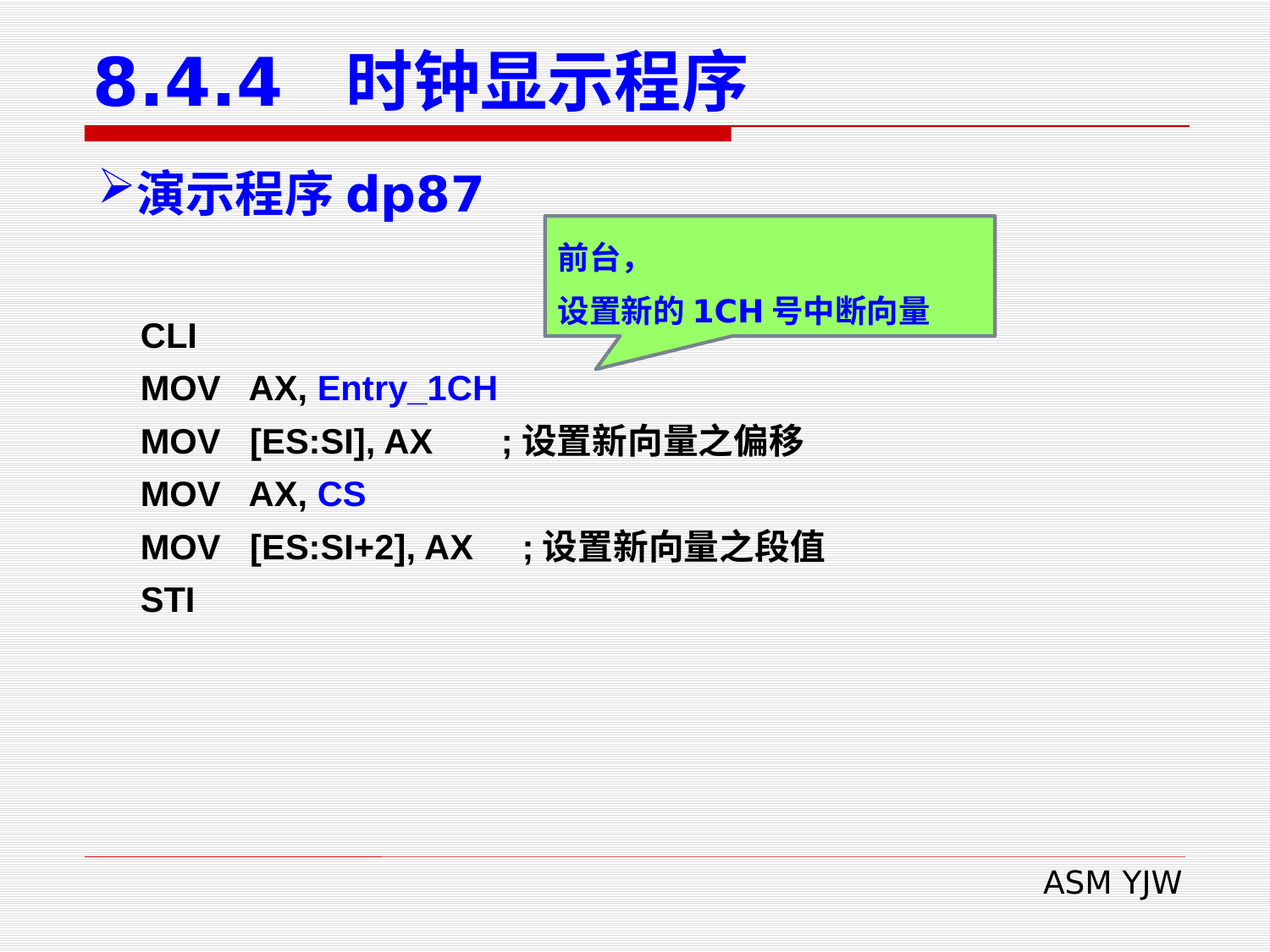

# 8.4.4  时钟显示程序
演示程序dp87
前台，
设置新的1CH号中断向量
    CLI
    MOV   AX, Entry_1CH
    MOV   [ES:SI], AX       ;设置新向量之偏移
    MOV   AX, CS
    MOV   [ES:SI+2], AX     ;设置新向量之段值
    STI